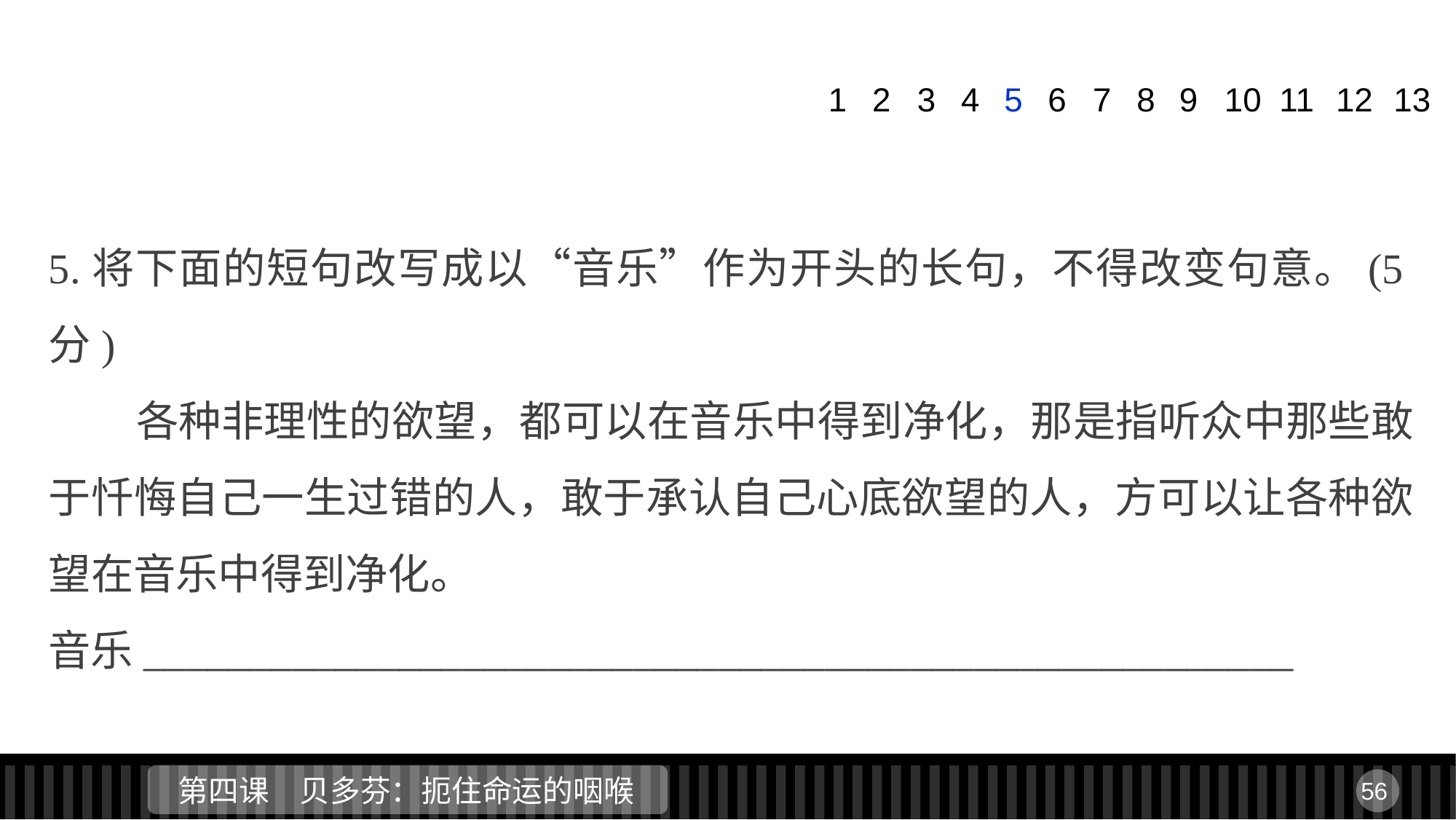

1
2
3
4
5
6
7
8
9
11
12
13
10
5.将下面的短句改写成以“音乐”作为开头的长句，不得改变句意。(5分)
        各种非理性的欲望，都可以在音乐中得到净化，那是指听众中那些敢于忏悔自己一生过错的人，敢于承认自己心底欲望的人，方可以让各种欲望在音乐中得到净化。
音乐______________________________________________________